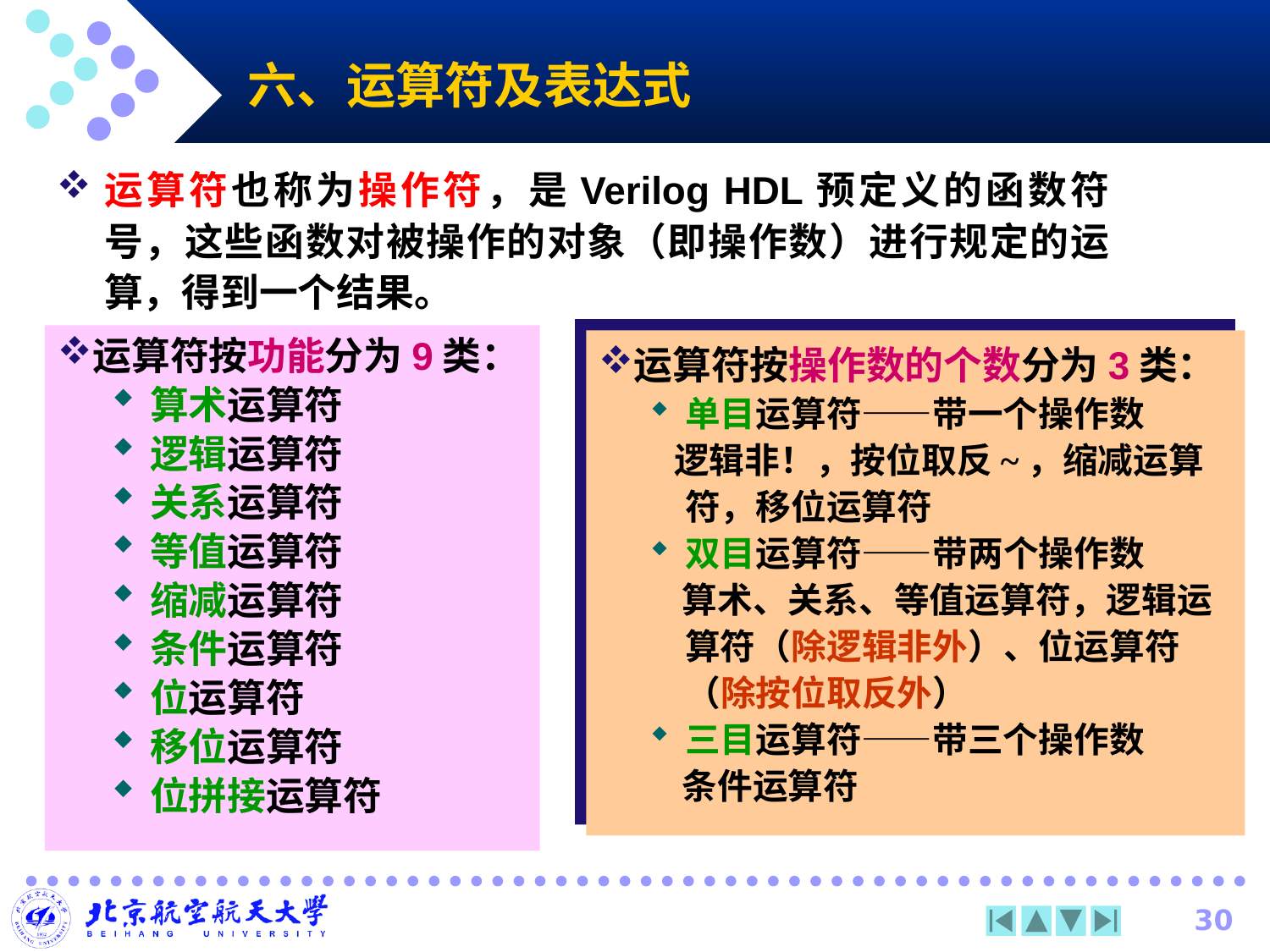

# 六、运算符及表达式
运算符也称为操作符，是Verilog HDL预定义的函数符号，这些函数对被操作的对象（即操作数）进行规定的运算，得到一个结果。
运算符按功能分为9类：
算术运算符
逻辑运算符
关系运算符
等值运算符
缩减运算符
条件运算符
位运算符
移位运算符
位拼接运算符
运算符按操作数的个数分为3类：
单目运算符——带一个操作数
  逻辑非！，按位取反~，缩减运算符，移位运算符
双目运算符——带两个操作数
   算术、关系、等值运算符，逻辑运算符（除逻辑非外）、位运算符（除按位取反外）
三目运算符——带三个操作数
   条件运算符
30